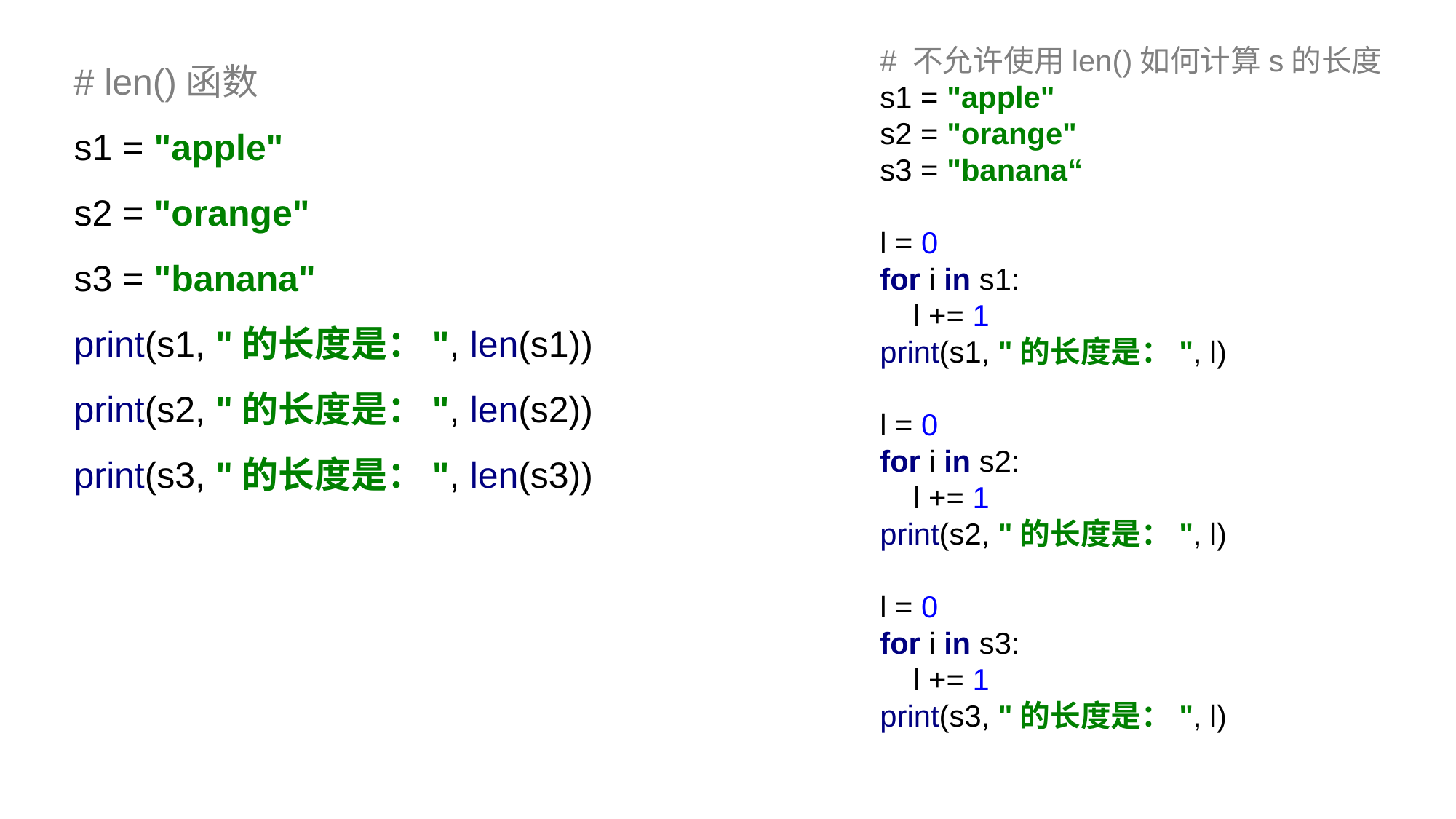

# len()函数 s1 = "apple" s2 = "orange" s3 = "banana" print(s1, "的长度是：", len(s1)) print(s2, "的长度是：", len(s2)) print(s3, "的长度是：", len(s3))
# 不允许使用len()如何计算s的长度 s1 = "apple" s2 = "orange" s3 = "banana“
l = 0
for i in s1:
    l += 1
print(s1, "的长度是：", l)
l = 0
for i in s2:
    l += 1
print(s2, "的长度是：", l)
l = 0
for i in s3:
    l += 1
print(s3, "的长度是：", l)